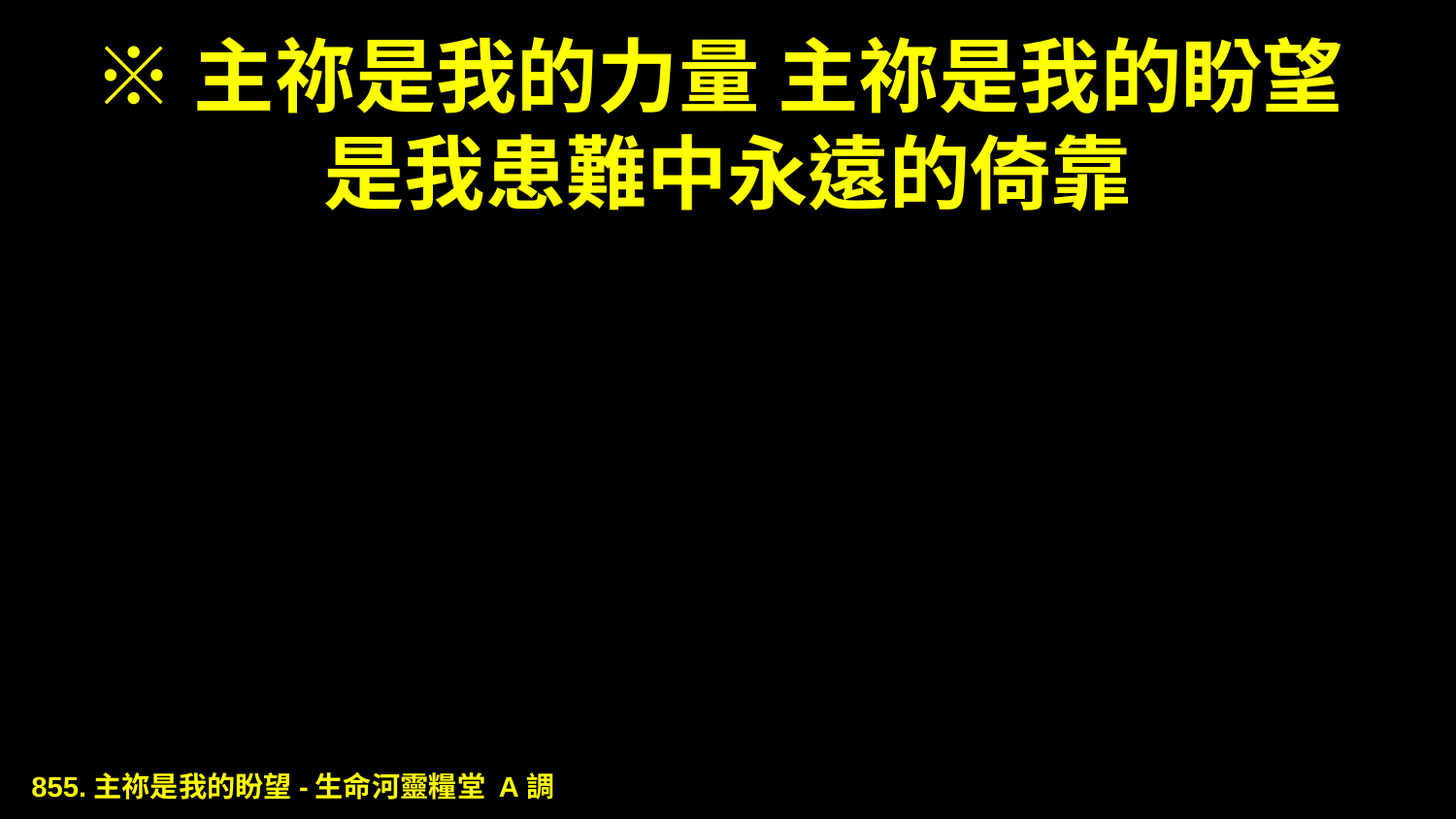

# ※主祢是我的力量 主祢是我的盼望 是我患難中永遠的倚靠
855.主祢是我的盼望-生命河靈糧堂 A調